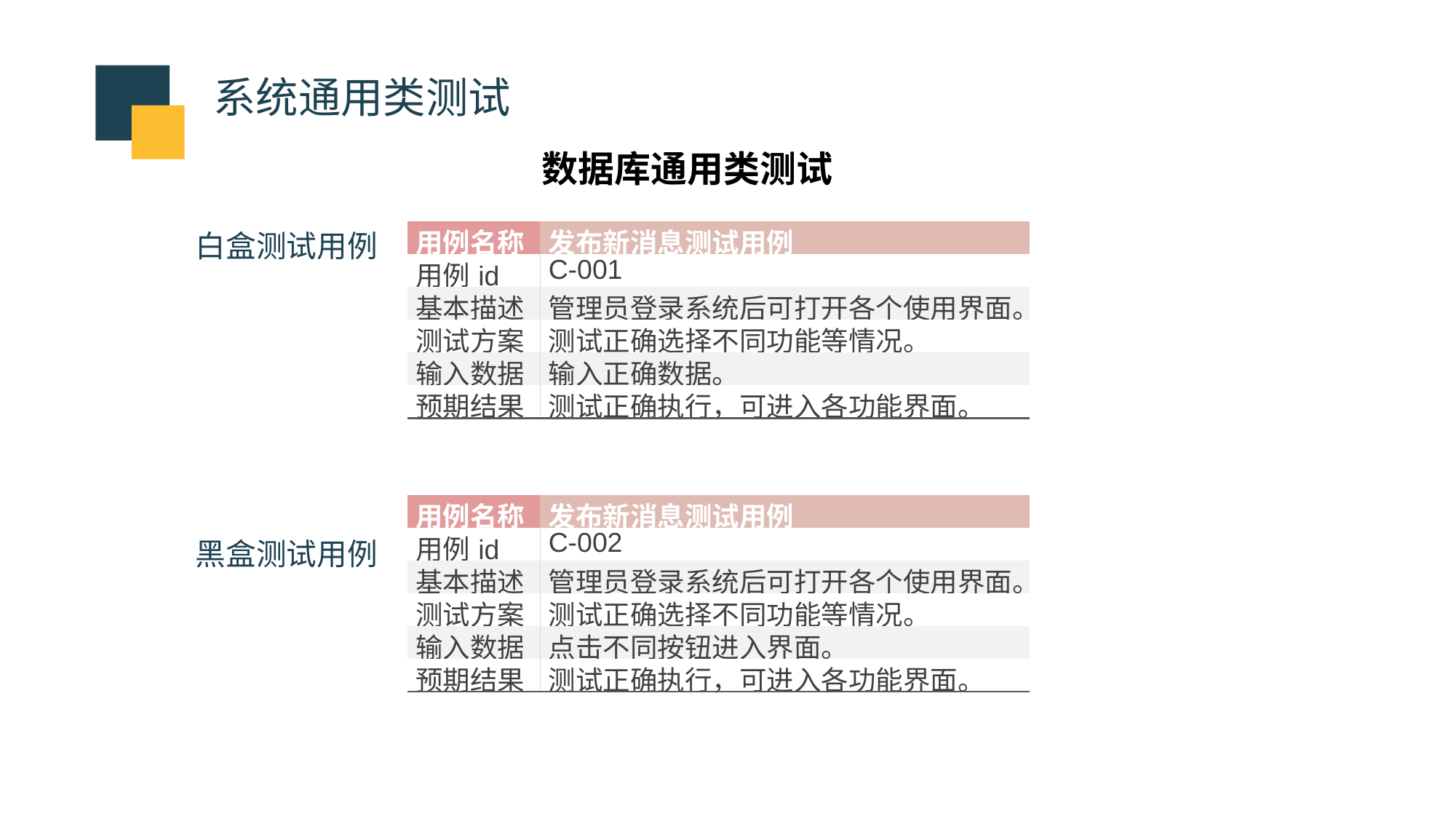

系统通用类测试
数据库通用类测试
白盒测试用例
| 用例名称 | 发布新消息测试用例 |
| --- | --- |
| 用例id | C-001 |
| 基本描述 | 管理员登录系统后可打开各个使用界面。 |
| 测试方案 | 测试正确选择不同功能等情况。 |
| 输入数据 | 输入正确数据。 |
| 预期结果 | 测试正确执行，可进入各功能界面。 |
| 用例名称 | 发布新消息测试用例 |
| --- | --- |
| 用例id | C-002 |
| 基本描述 | 管理员登录系统后可打开各个使用界面。 |
| 测试方案 | 测试正确选择不同功能等情况。 |
| 输入数据 | 点击不同按钮进入界面。 |
| 预期结果 | 测试正确执行，可进入各功能界面。 |
黑盒测试用例